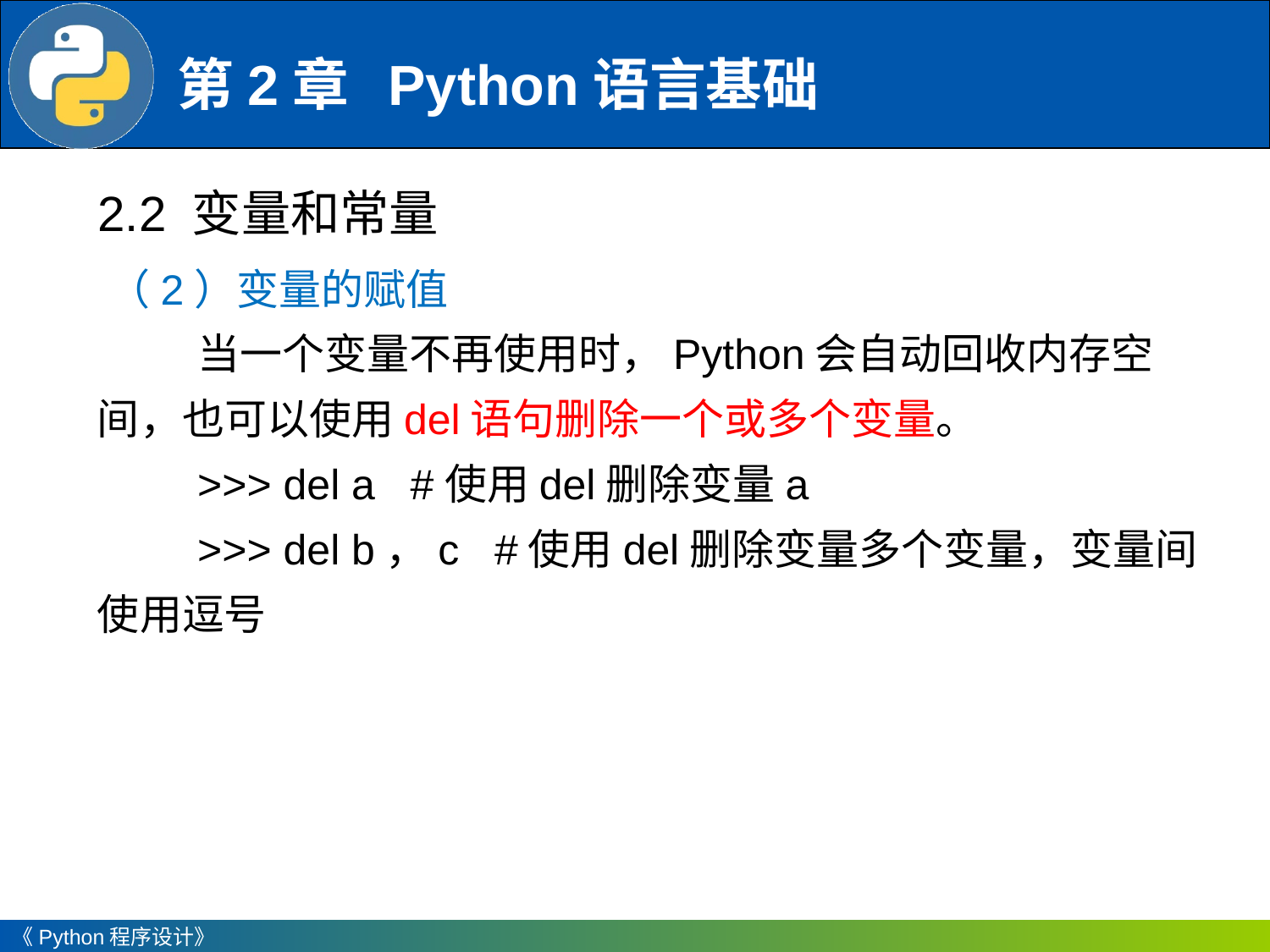

2.2 变量和常量
（2）变量的赋值
当一个变量不再使用时，Python会自动回收内存空间，也可以使用del语句删除一个或多个变量。
>>> del a   #使用del删除变量a
>>> del b，c   #使用del删除变量多个变量，变量间使用逗号